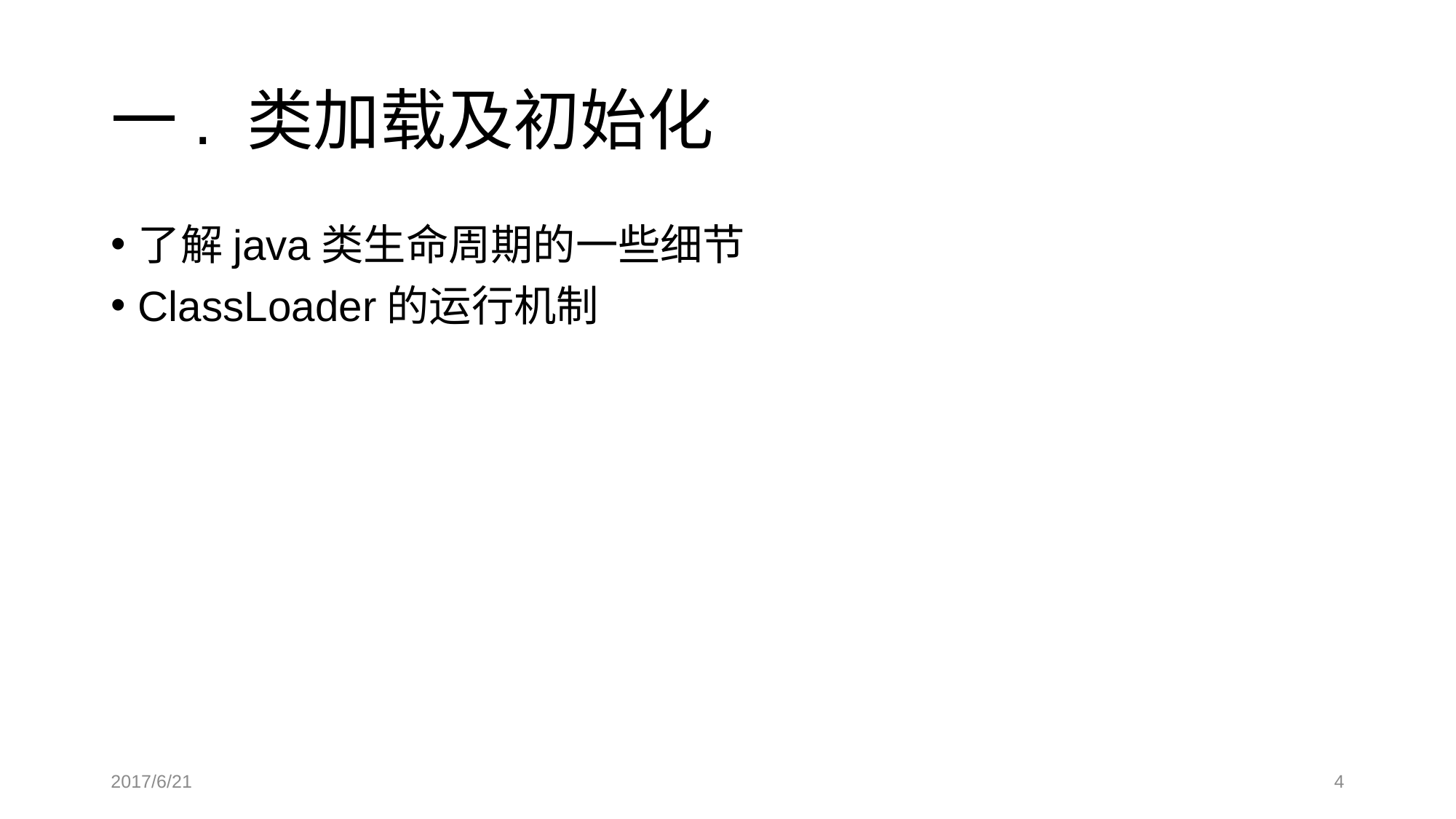

# 一. 类加载及初始化
了解java类生命周期的一些细节
ClassLoader的运行机制

2017/6/21
4